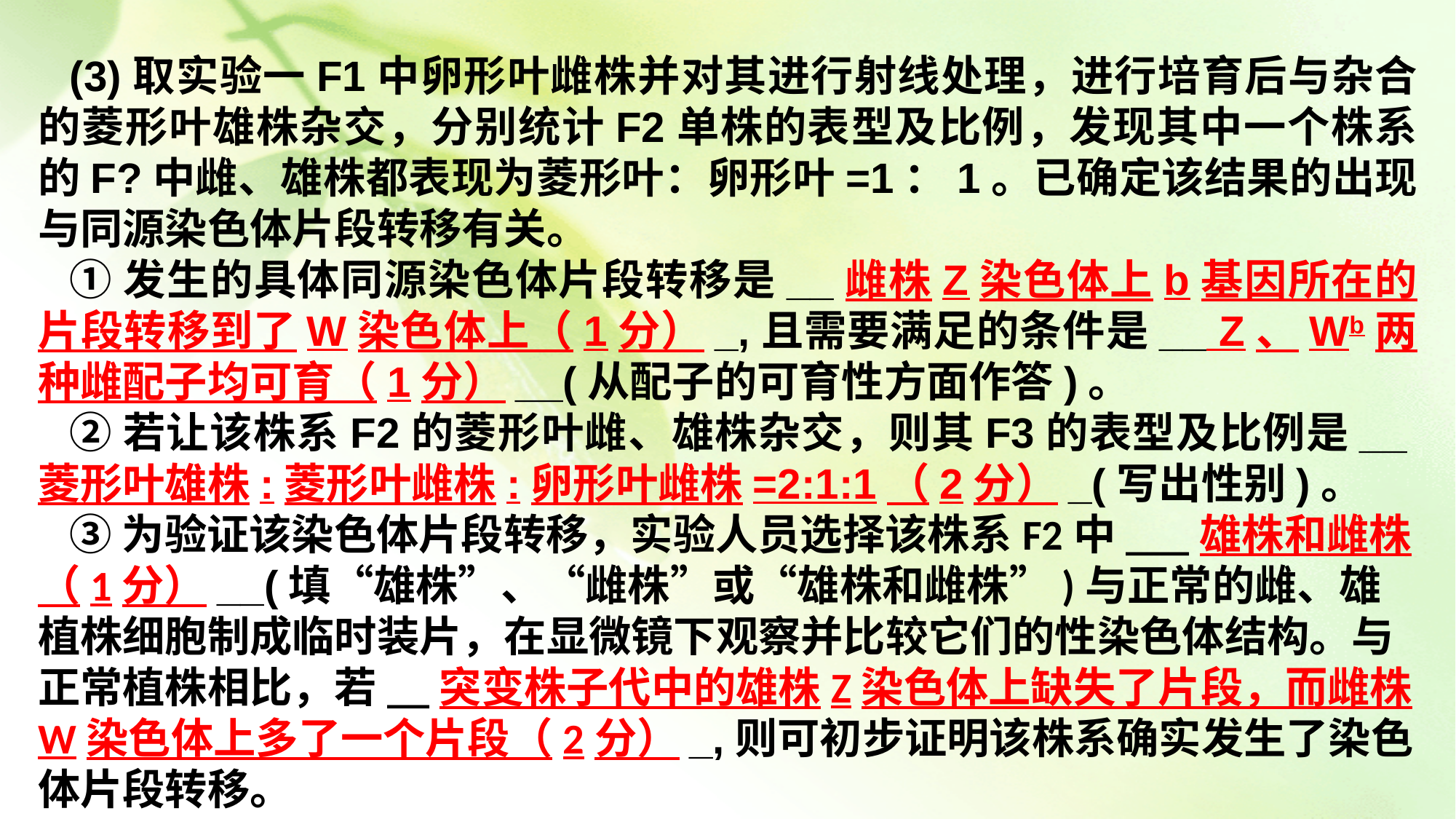

(3)取实验一F1中卵形叶雌株并对其进行射线处理，进行培育后与杂合的菱形叶雄株杂交，分别统计F2单株的表型及比例，发现其中一个株系的F?中雌、雄株都表现为菱形叶：卵形叶=1：1。已确定该结果的出现与同源染色体片段转移有关。
①发生的具体同源染色体片段转移是__雌株Z染色体上b基因所在的片段转移到了W染色体上（1分）_,且需要满足的条件是__ Z、Wb两种雌配子均可育（1分）__(从配子的可育性方面作答)。
②若让该株系F2的菱形叶雌、雄株杂交，则其F3的表型及比例是__菱形叶雄株:菱形叶雌株:卵形叶雌株=2:1:1（2分）_(写出性别)。
③为验证该染色体片段转移，实验人员选择该株系F2中___雄株和雌株（1分）__(填“雄株”、“雌株”或“雄株和雌株”)与正常的雌、雄植株细胞制成临时装片，在显微镜下观察并比较它们的性染色体结构。与正常植株相比，若__突变株子代中的雄株Z染色体上缺失了片段，而雌株W染色体上多了一个片段（2分）_,则可初步证明该株系确实发生了染色体片段转移。